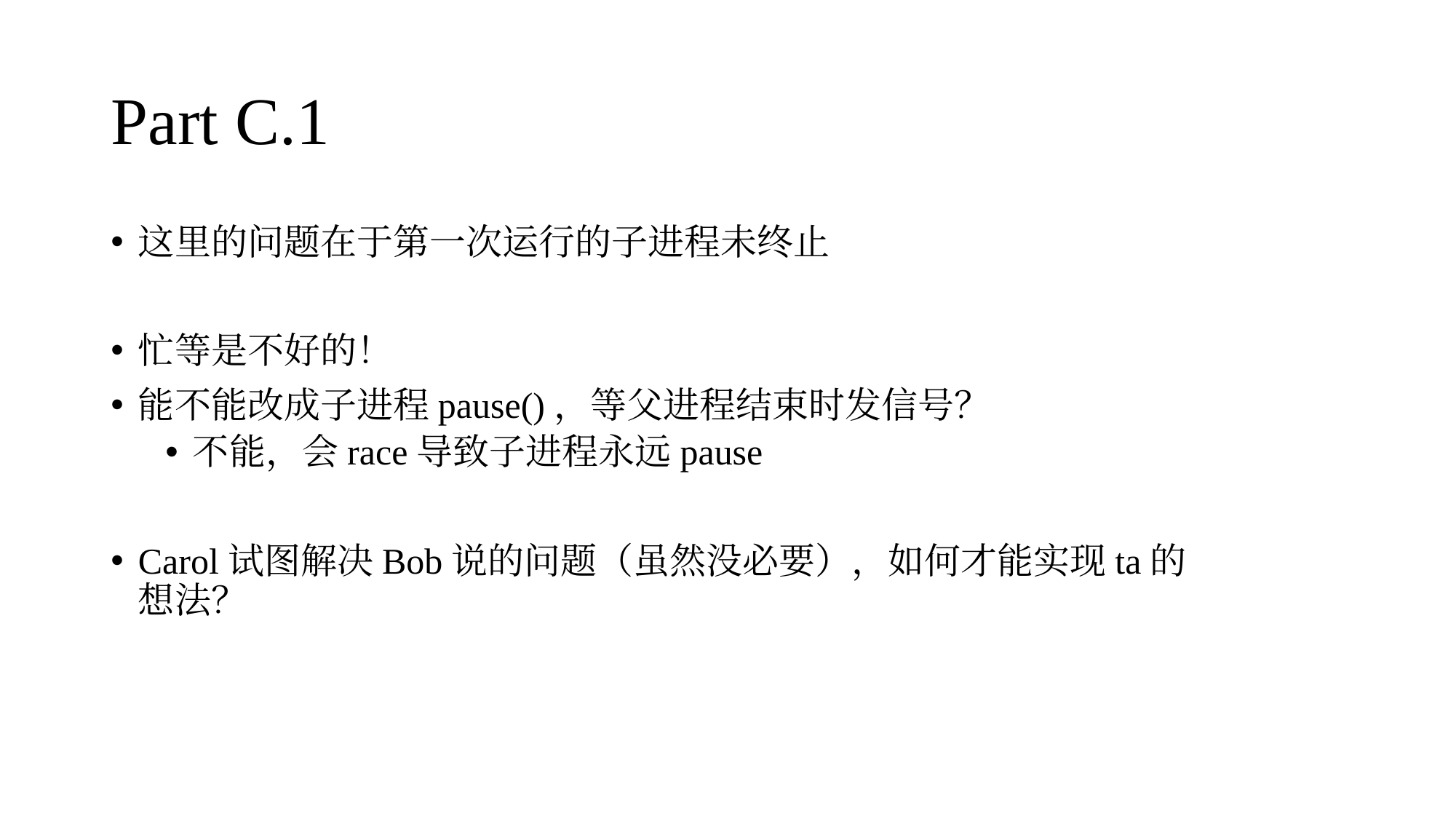

# Part C.1
这里的问题在于第一次运行的子进程未终止

忙等是不好的！
能不能改成子进程pause()，等父进程结束时发信号？
不能，会race导致子进程永远pause

Carol试图解决Bob说的问题（虽然没必要），如何才能实现ta的想法？